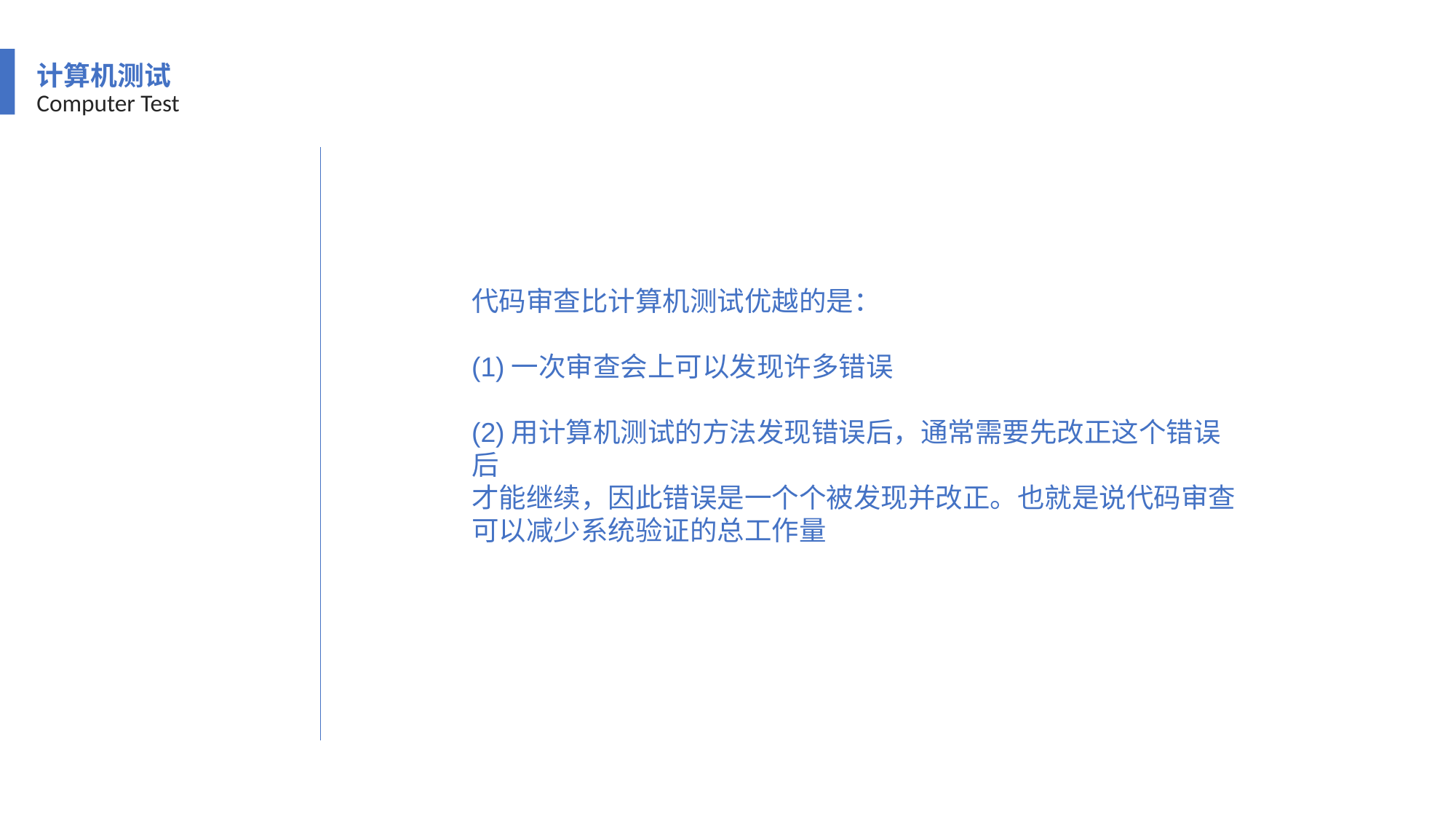

计算机测试
Computer Test
代码审查比计算机测试优越的是：

(1)一次审查会上可以发现许多错误

(2)用计算机测试的方法发现错误后，通常需要先改正这个错误后
才能继续，因此错误是一个个被发现并改正。也就是说代码审查可以减少系统验证的总工作量